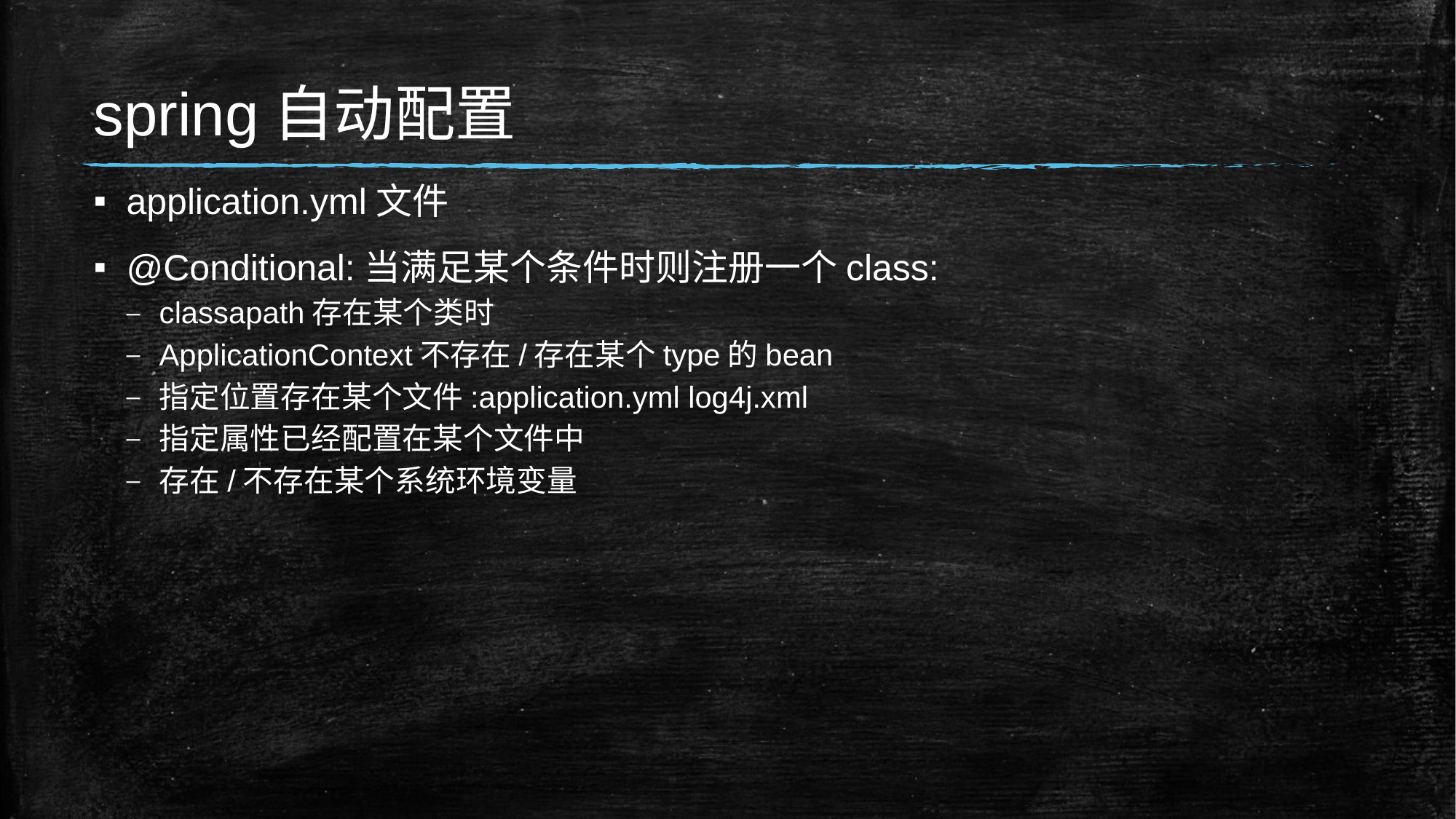

# spring自动配置
application.yml文件
@Conditional:当满足某个条件时则注册一个class:
classapath存在某个类时
ApplicationContext不存在/存在某个type的bean
指定位置存在某个文件:application.yml log4j.xml
指定属性已经配置在某个文件中
存在/不存在某个系统环境变量